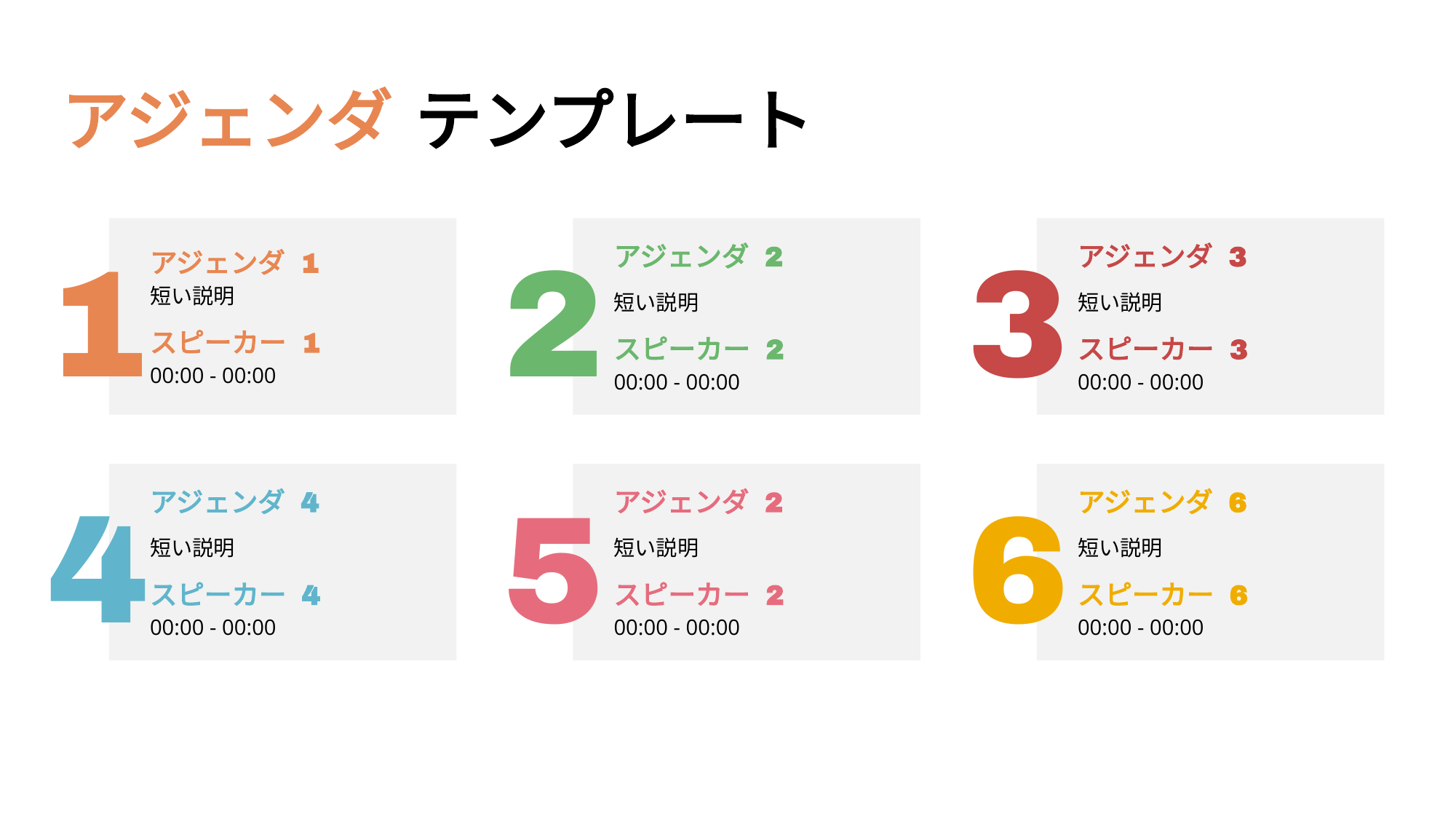

# アジェンダ テンプレート
アジェンダ 1
短い説明
スピーカー 1
00:00 - 00:00
1
アジェンダ 2
短い説明
スピーカー 2
00:00 - 00:00
2
アジェンダ 3
短い説明
スピーカー 3
00:00 - 00:00
3
アジェンダ 4
短い説明
スピーカー 4
00:00 - 00:00
4
アジェンダ 2
短い説明
スピーカー 2
00:00 - 00:00
5
アジェンダ 6
短い説明
スピーカー 6
00:00 - 00:00
6